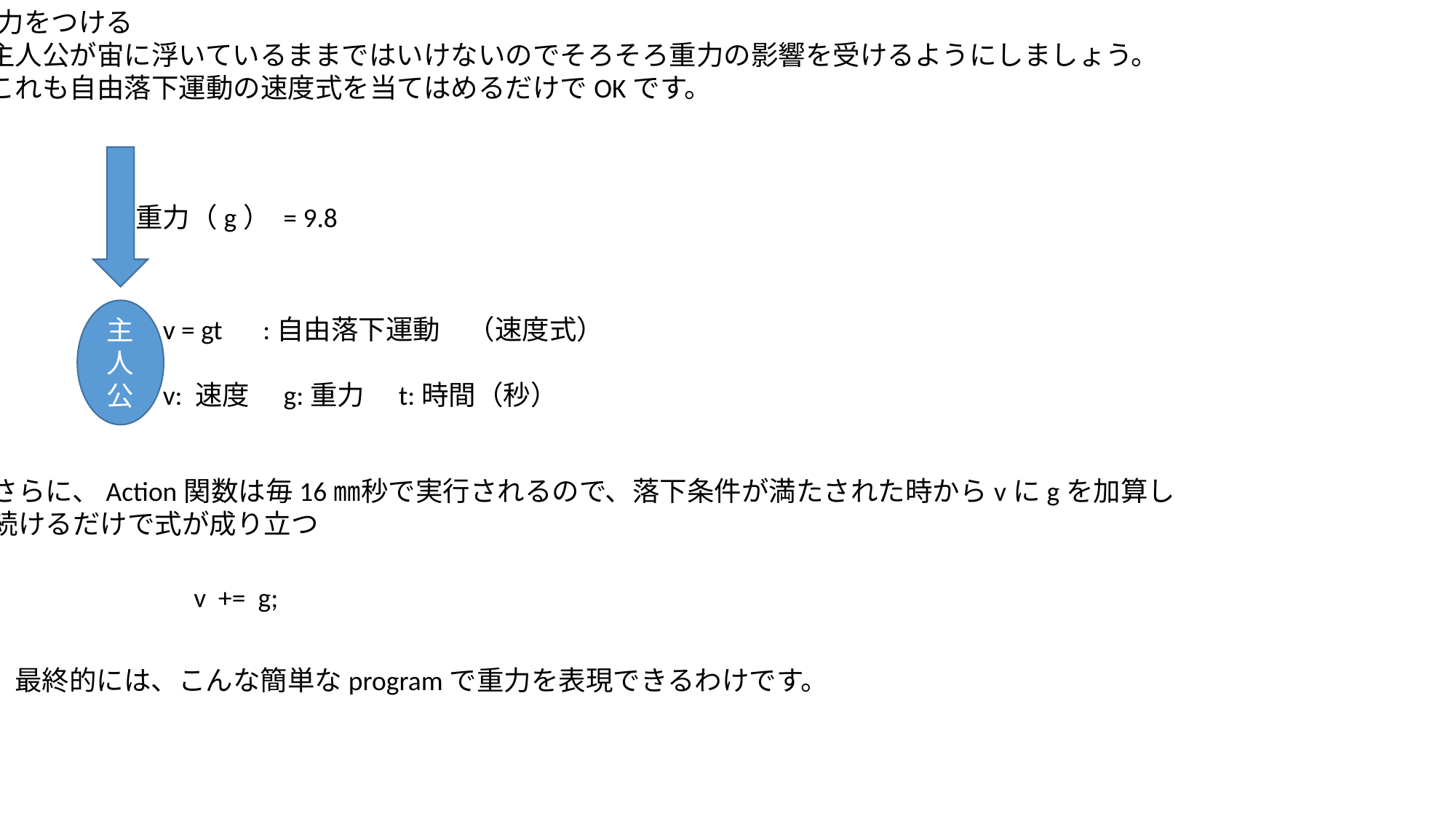

・重力をつける
　主人公が宙に浮いているままではいけないのでそろそろ重力の影響を受けるようにしましょう。
　これも自由落下運動の速度式を当てはめるだけでOKです。

重力（g） = 9.8
主人公
v = gt　:自由落下運動　（速度式）

v: 速度　g:重力　t:時間（秒）

さらに、Action関数は毎16㎜秒で実行されるので、落下条件が満たされた時からvにgを加算し
続けるだけで式が成り立つ
v  +=  g;
最終的には、こんな簡単なprogramで重力を表現できるわけです。